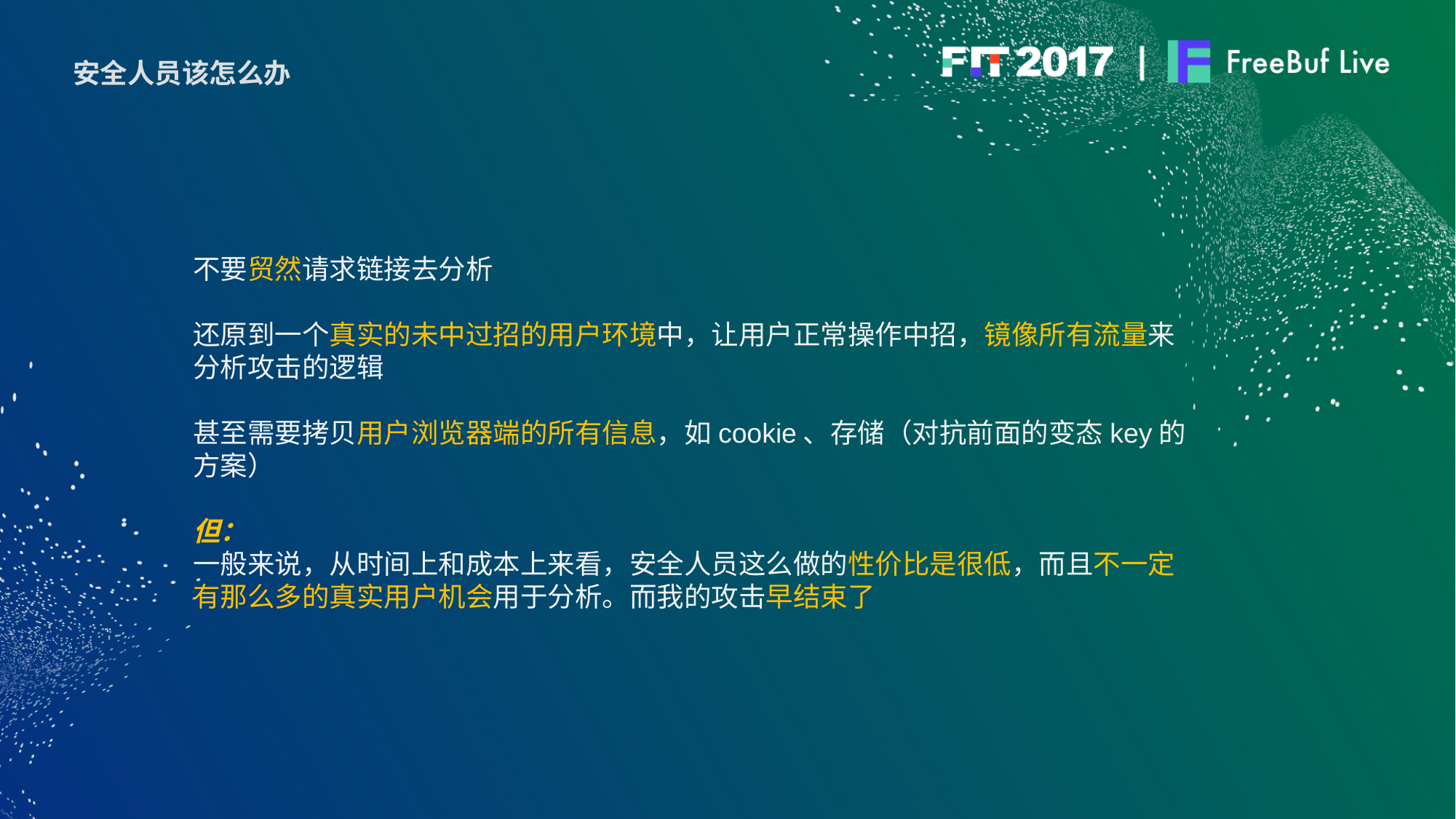

安全人员该怎么办
不要贸然请求链接去分析

还原到一个真实的未中过招的用户环境中，让用户正常操作中招，镜像所有流量来分析攻击的逻辑

甚至需要拷贝用户浏览器端的所有信息，如cookie、存储（对抗前面的变态key的方案）

但：
一般来说，从时间上和成本上来看，安全人员这么做的性价比是很低，而且不一定有那么多的真实用户机会用于分析。而我的攻击早结束了